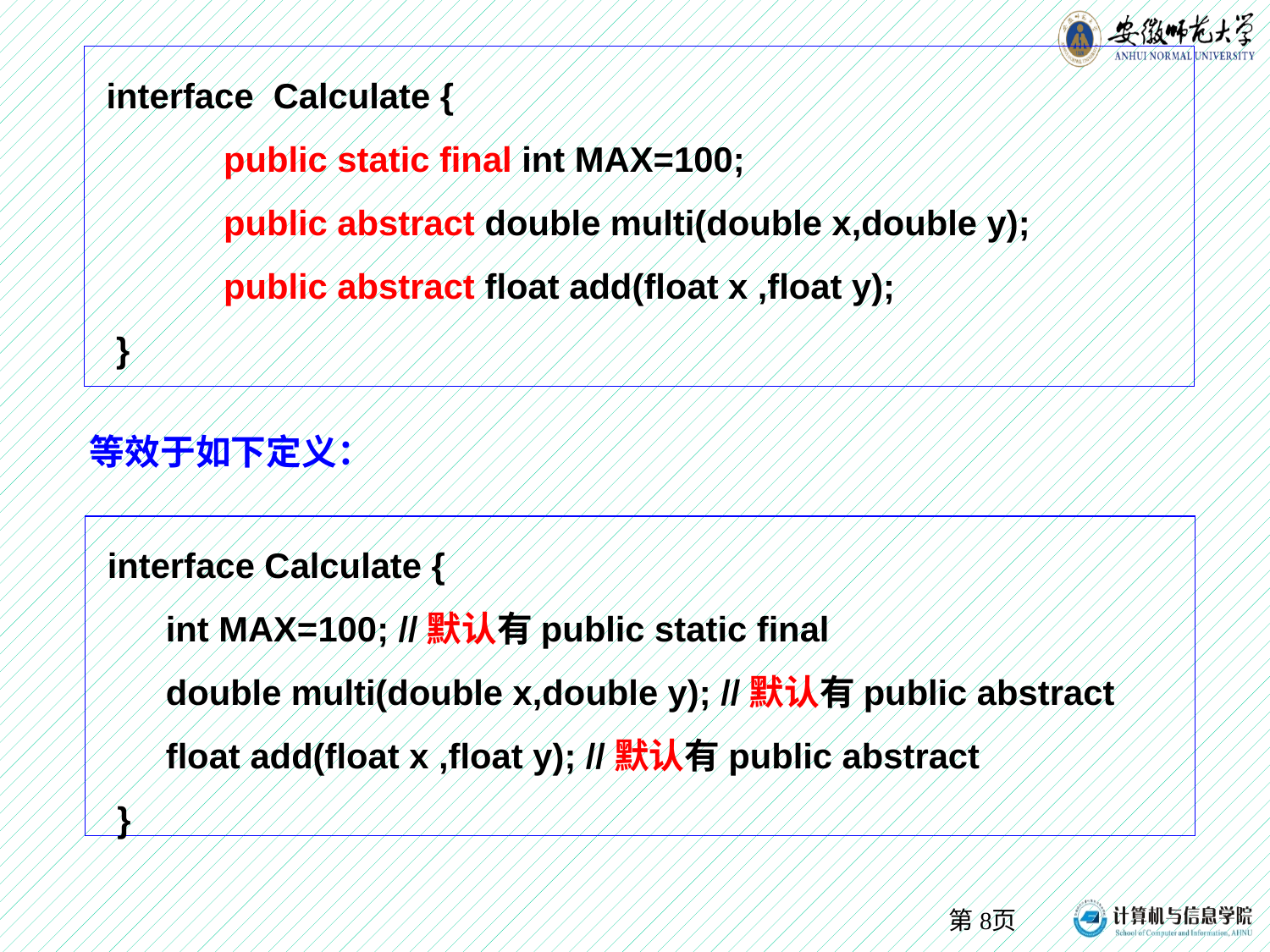

interface  Calculate {
 	public static final int MAX=100;
	public abstract double multi(double x,double y);
	public abstract float add(float x ,float y);
  }

等效于如下定义：
 interface Calculate {
       int MAX=100; //默认有public static final
       double multi(double x,double y); //默认有public abstract
       float add(float x ,float y); //默认有public abstract
  }
第8页